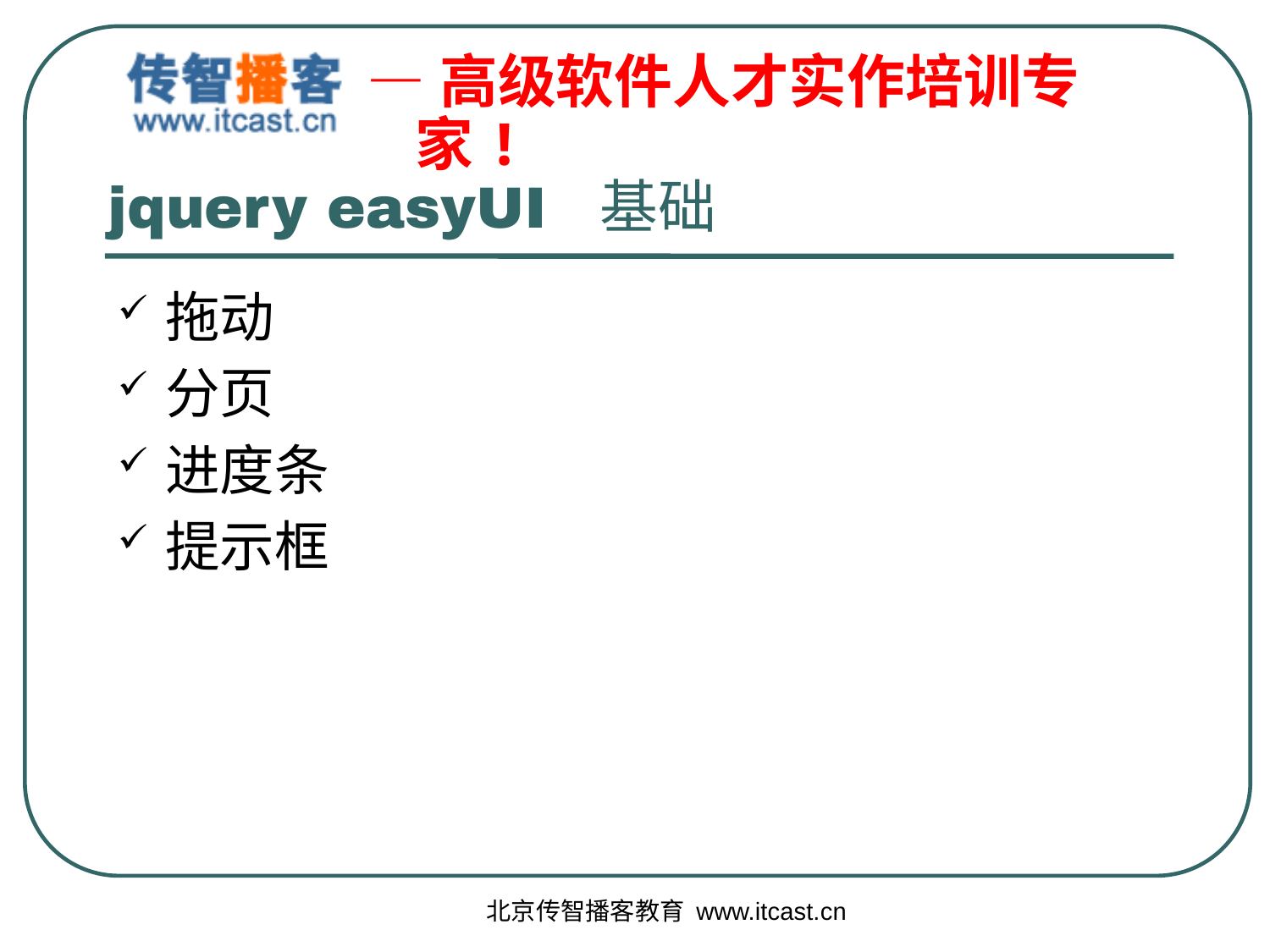

# jquery easyUI  基础
拖动
分页
进度条
提示框
北京传智播客教育 www.itcast.cn